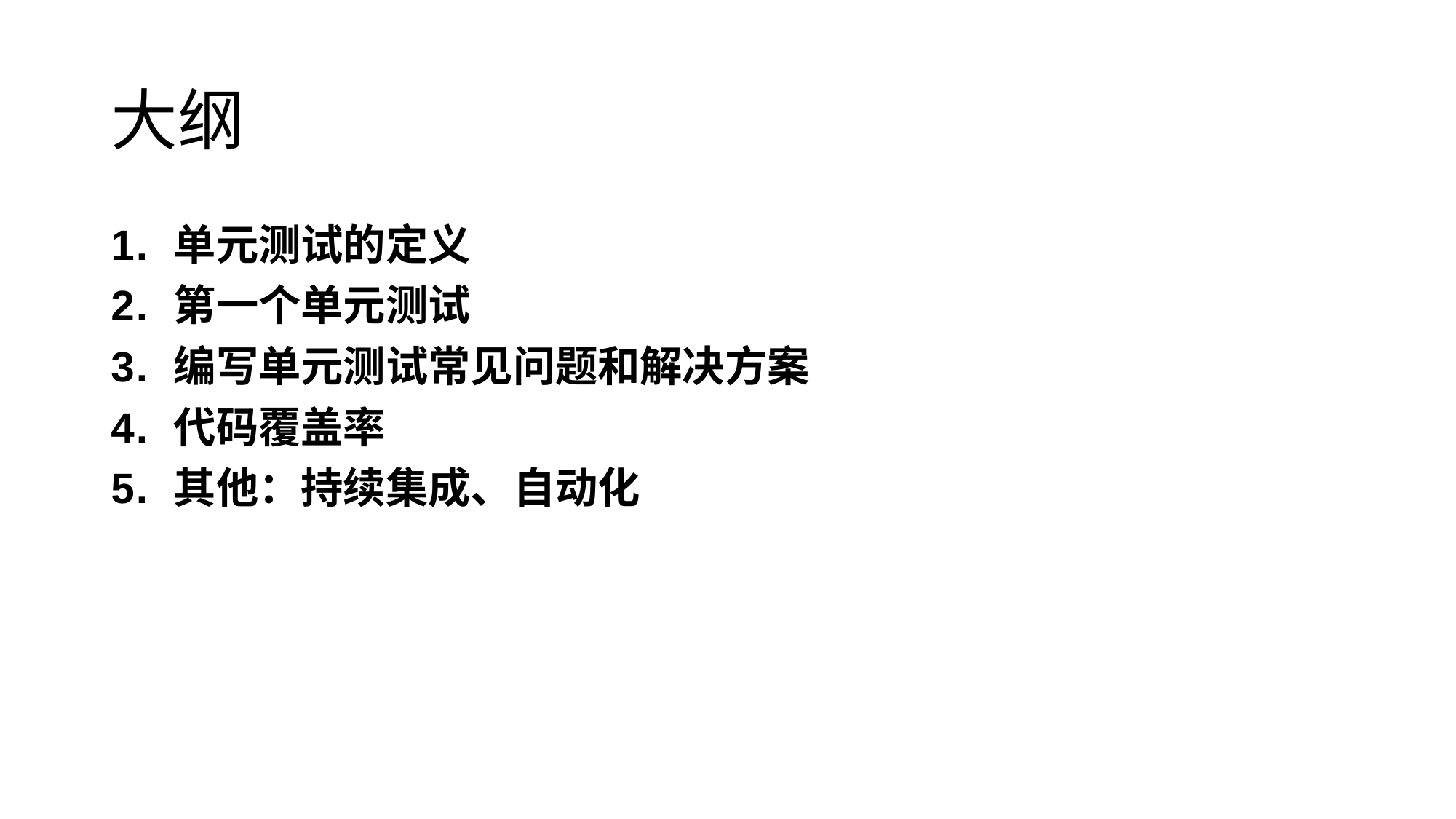

# 大纲
单元测试的定义
第一个单元测试
编写单元测试常见问题和解决方案
代码覆盖率
其他：持续集成、自动化